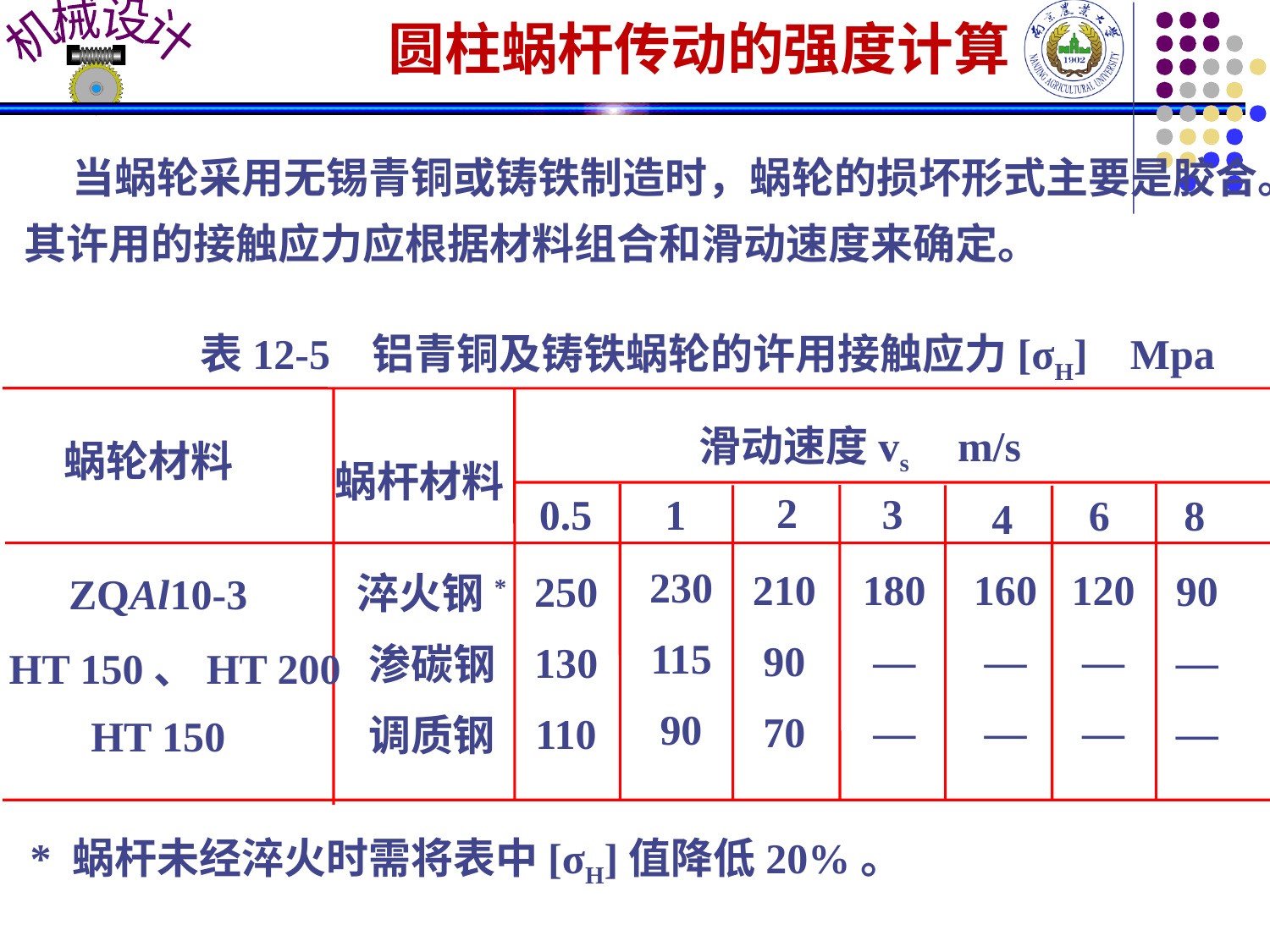

圆柱蜗杆传动的强度计算
    当蜗轮采用无锡青铜或铸铁制造时，蜗轮的损坏形式主要是胶合。其许用的接触应力应根据材料组合和滑动速度来确定。

表12-5   铝青铜及铸铁蜗轮的许用接触应力[σH]    Mpa

滑动速度vs     m/s
蜗轮材料
蜗杆材料
2
3
0.5
1
8
6
4

230
115
90

210
90
70
180
—
—
160
—
—
120
—
—
90
—
—
250
130
110
淬火钢*
渗碳钢
调质钢
ZQAl10-3

HT 150
HT 150、HT 200

* 蜗杆未经淬火时需将表中[σH]值降低20%。